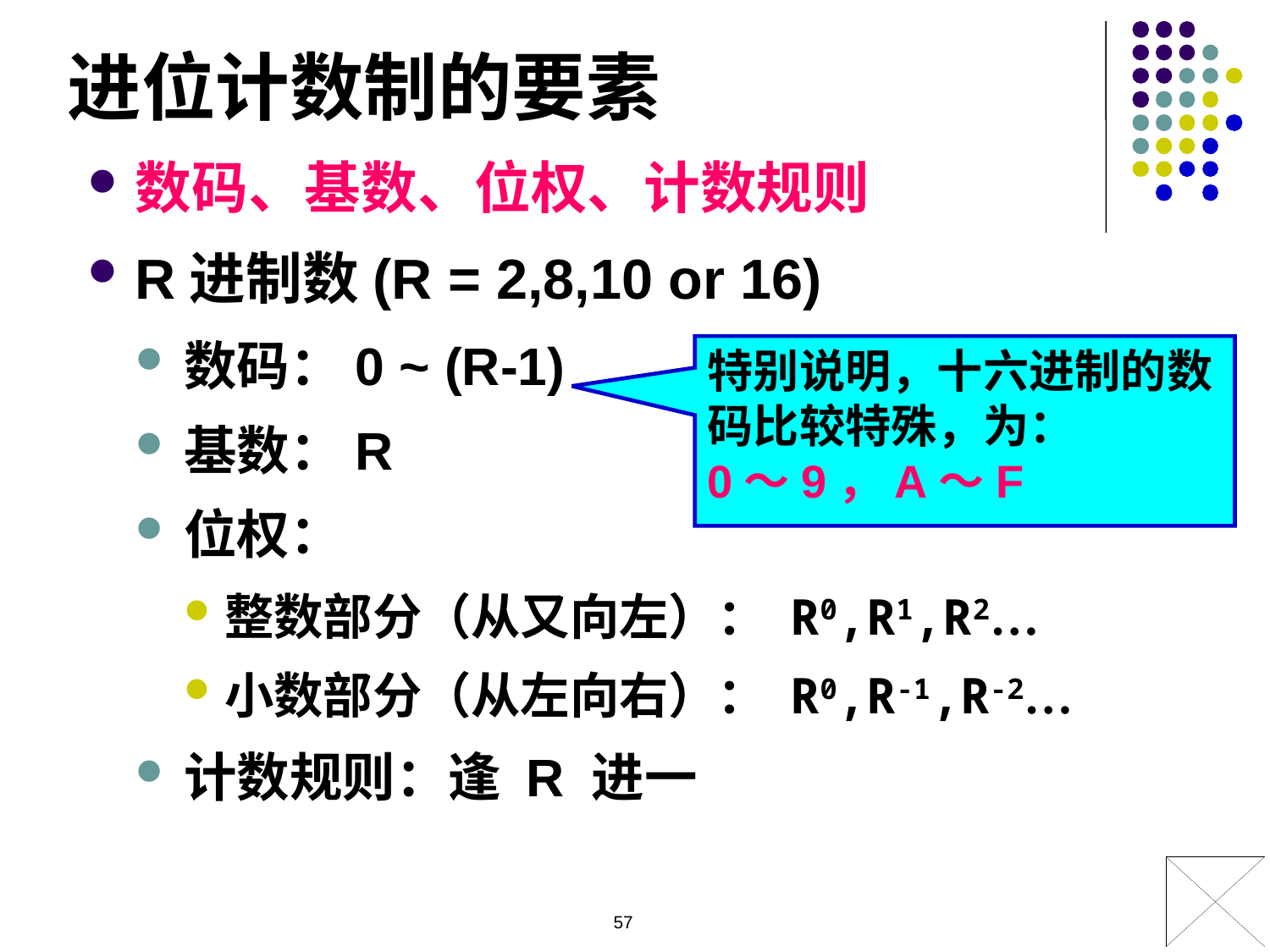

进位计数制的要素
数码、基数、位权、计数规则
R进制数(R = 2,8,10 or 16)
数码：0 ~ (R-1)
基数：R
位权：
整数部分（从又向左）： R0,R1,R2…
小数部分（从左向右）： R0,R-1,R-2…
计数规则：逢 R 进一
特别说明，十六进制的数码比较特殊，为：
0～9，A～F
57